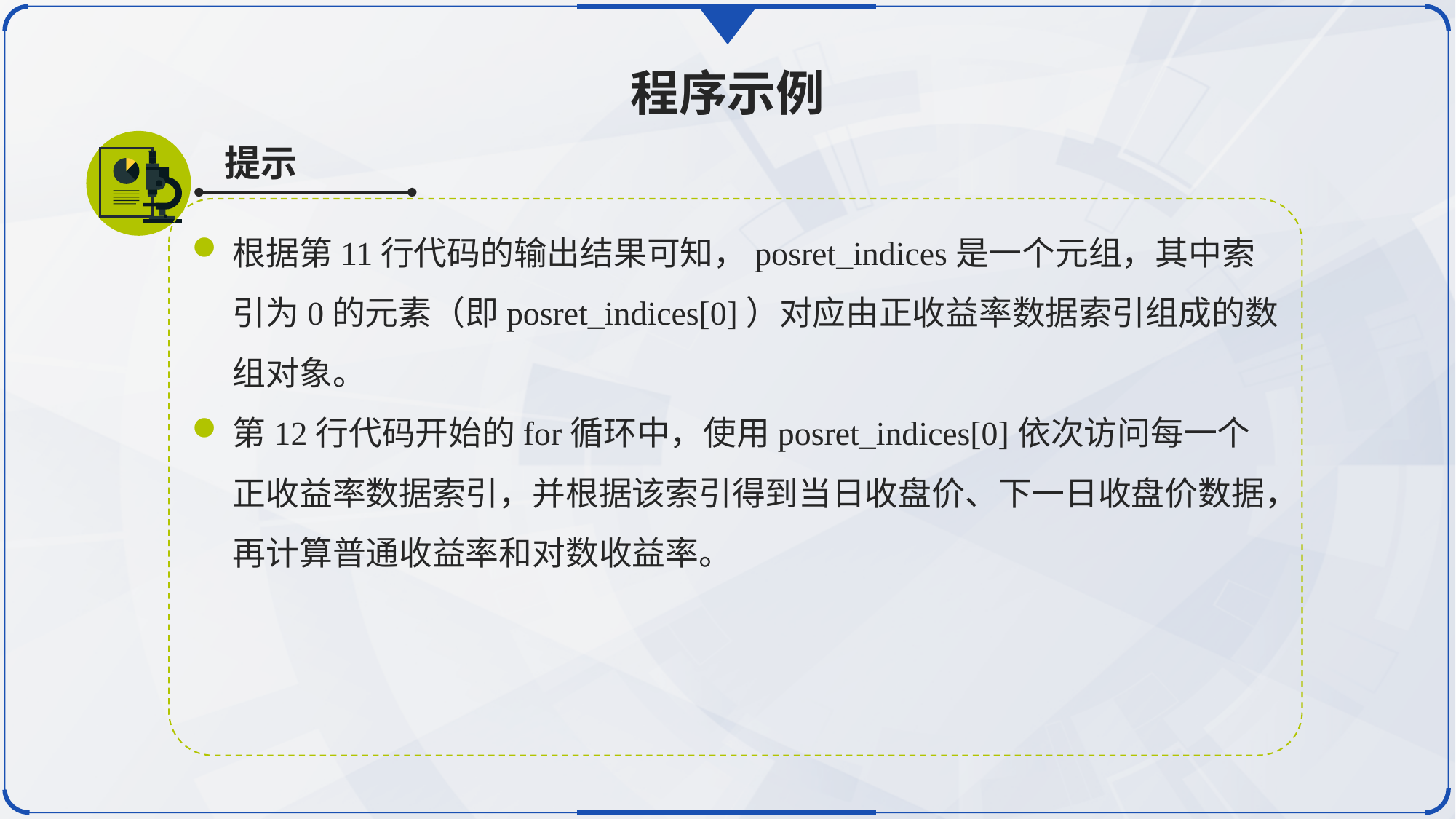

程序示例

提示

根据第11行代码的输出结果可知，posret_indices是一个元组，其中索引为0的元素（即posret_indices[0]）对应由正收益率数据索引组成的数组对象。
第12行代码开始的for循环中，使用posret_indices[0]依次访问每一个正收益率数据索引，并根据该索引得到当日收盘价、下一日收盘价数据，再计算普通收益率和对数收益率。